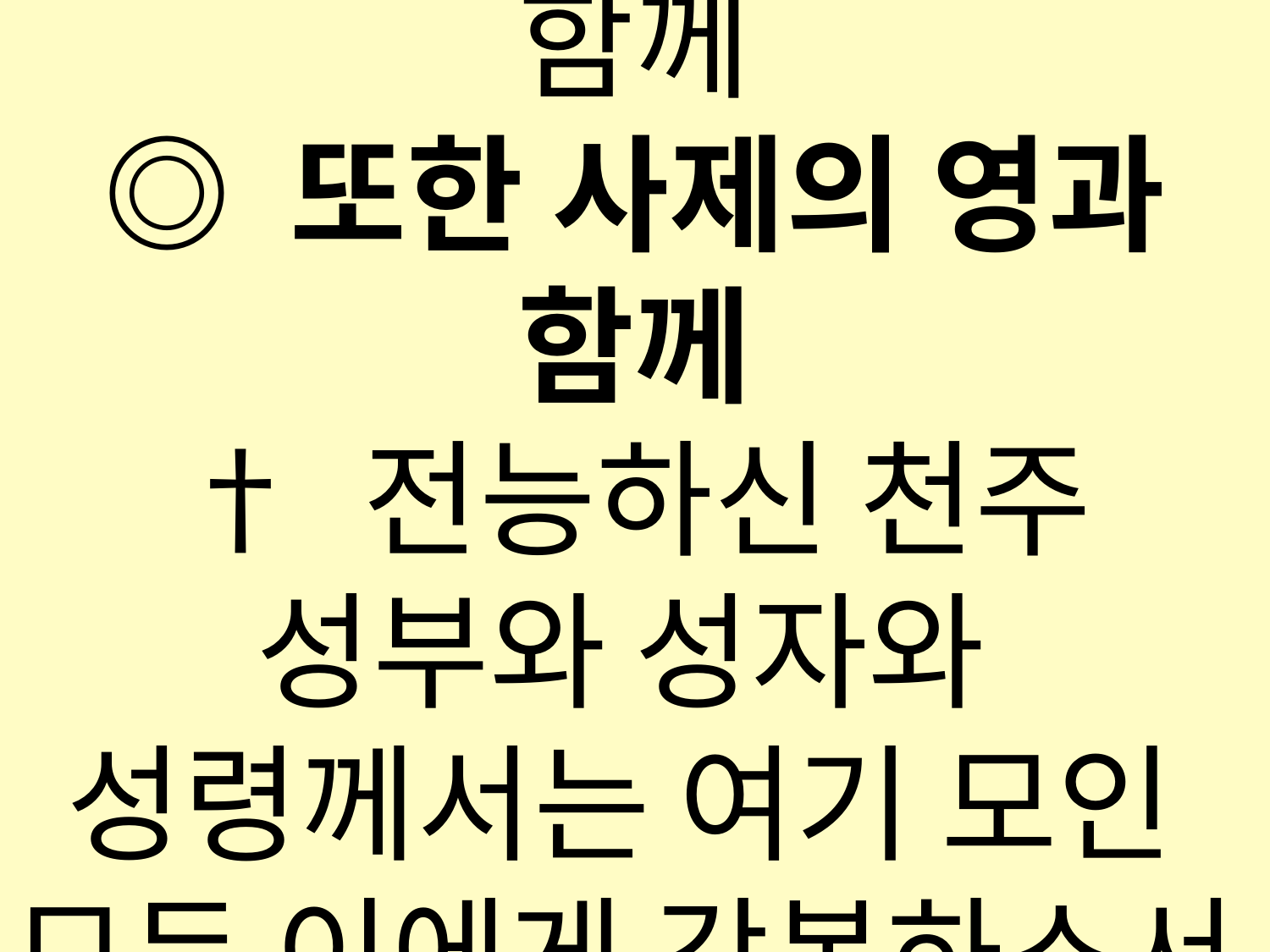

† 주님께서 여러분과 함께
◎ 또한 사제의 영과 함께
† 전능하신 천주 성부와 성자와
성령께서는 여기 모인
모든 이에게 강복하소서.
◎ 아멘